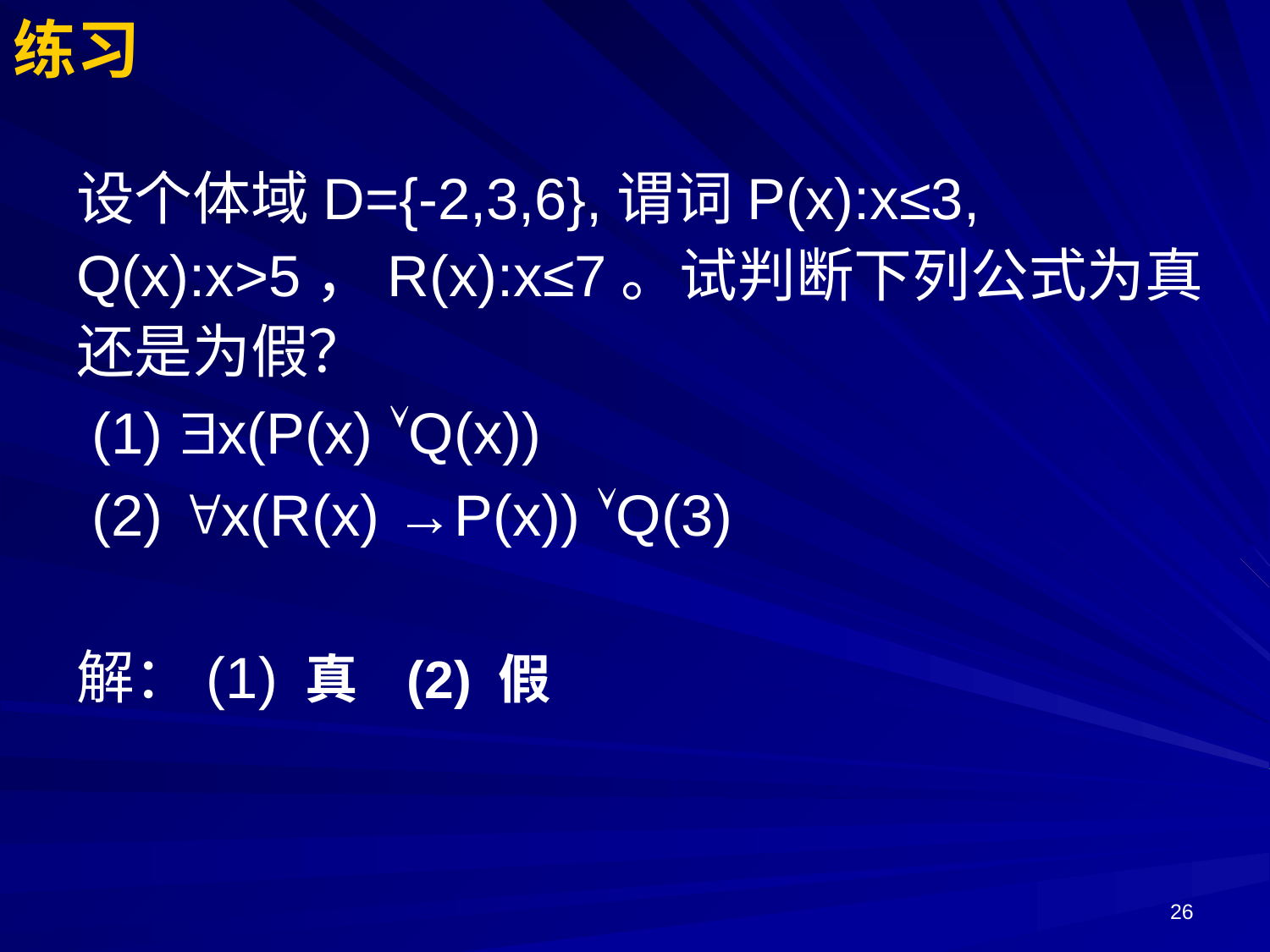

# 练习
设个体域D={-2,3,6},谓词P(x):x≤3, Q(x):x>5，R(x):x≤7。试判断下列公式为真还是为假？
 (1) ∃x(P(x) ∨Q(x))
 (2) ∀x(R(x) →P(x)) ∨Q(3)

解：(1) 真   (2) 假

26